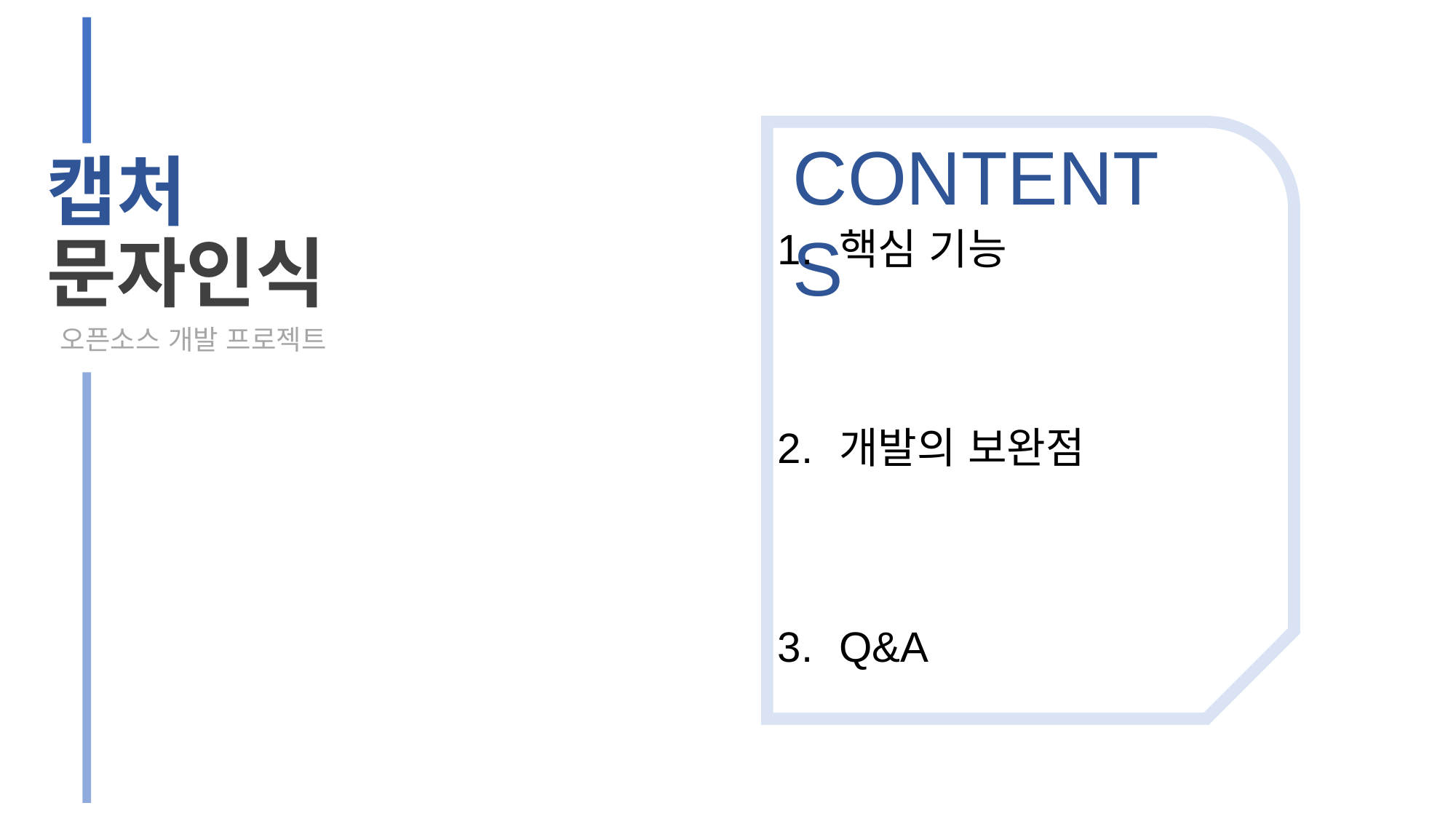

CONTENTS
캡처

핵심 기능

개발의 보완점

Q&A

문자인식
오픈소스 개발 프로젝트